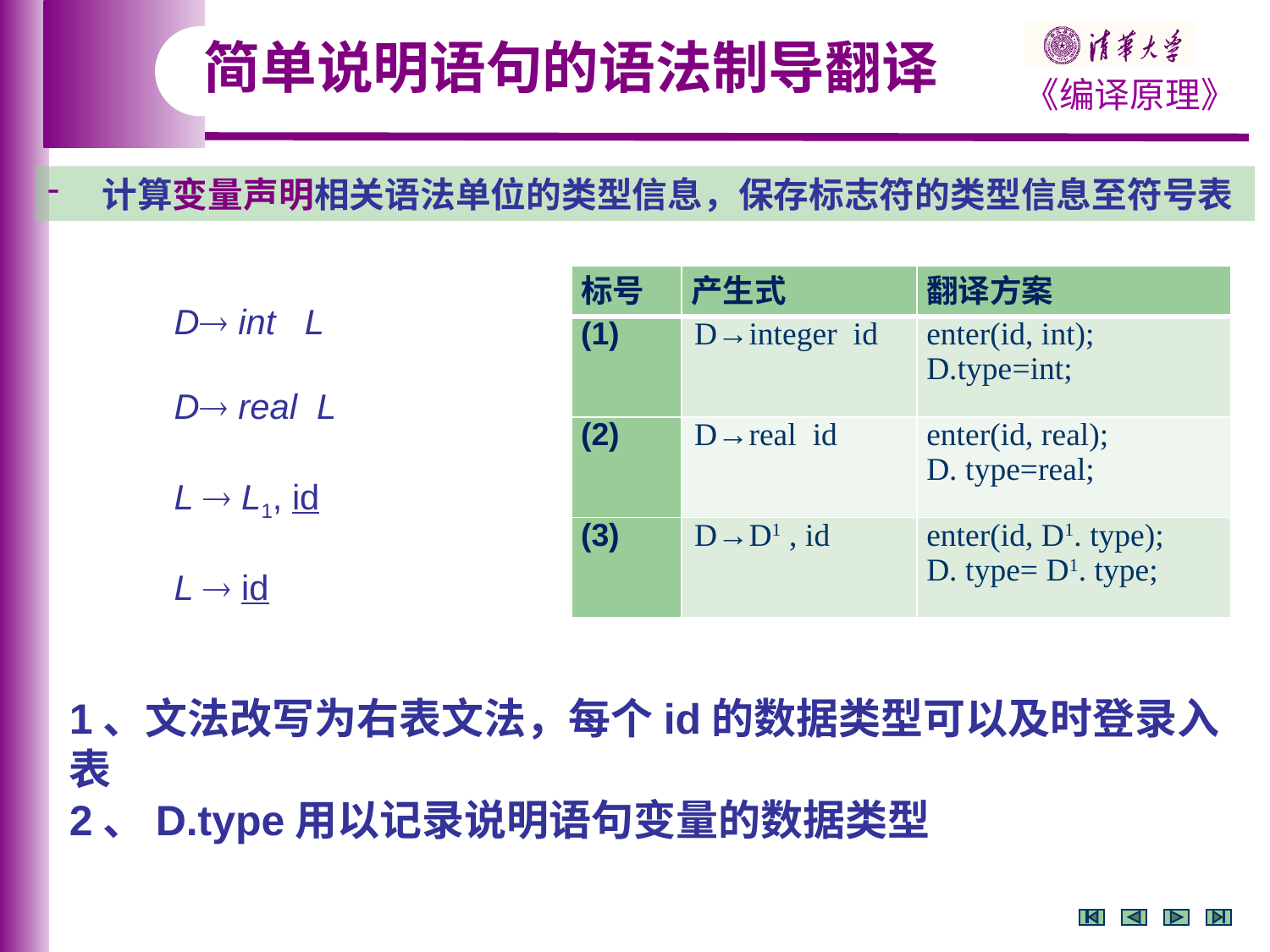

简单说明语句的语法制导翻译
  计算变量声明相关语法单位的类型信息，保存标志符的类型信息至符号表
| 标号 | 产生式 | 翻译方案 |
| --- | --- | --- |
| (1) | D→integer id | enter(id, int); D.type=int; |
| (2) | D→real id | enter(id, real); D. type=real; |
| (3) | D→D1 , id | enter(id, D1. type); D. type= D1. type; |
D→ int   L

D→ real  L

L → L1, id

L → id
1、文法改写为右表文法，每个id的数据类型可以及时登录入表
2、D.type用以记录说明语句变量的数据类型